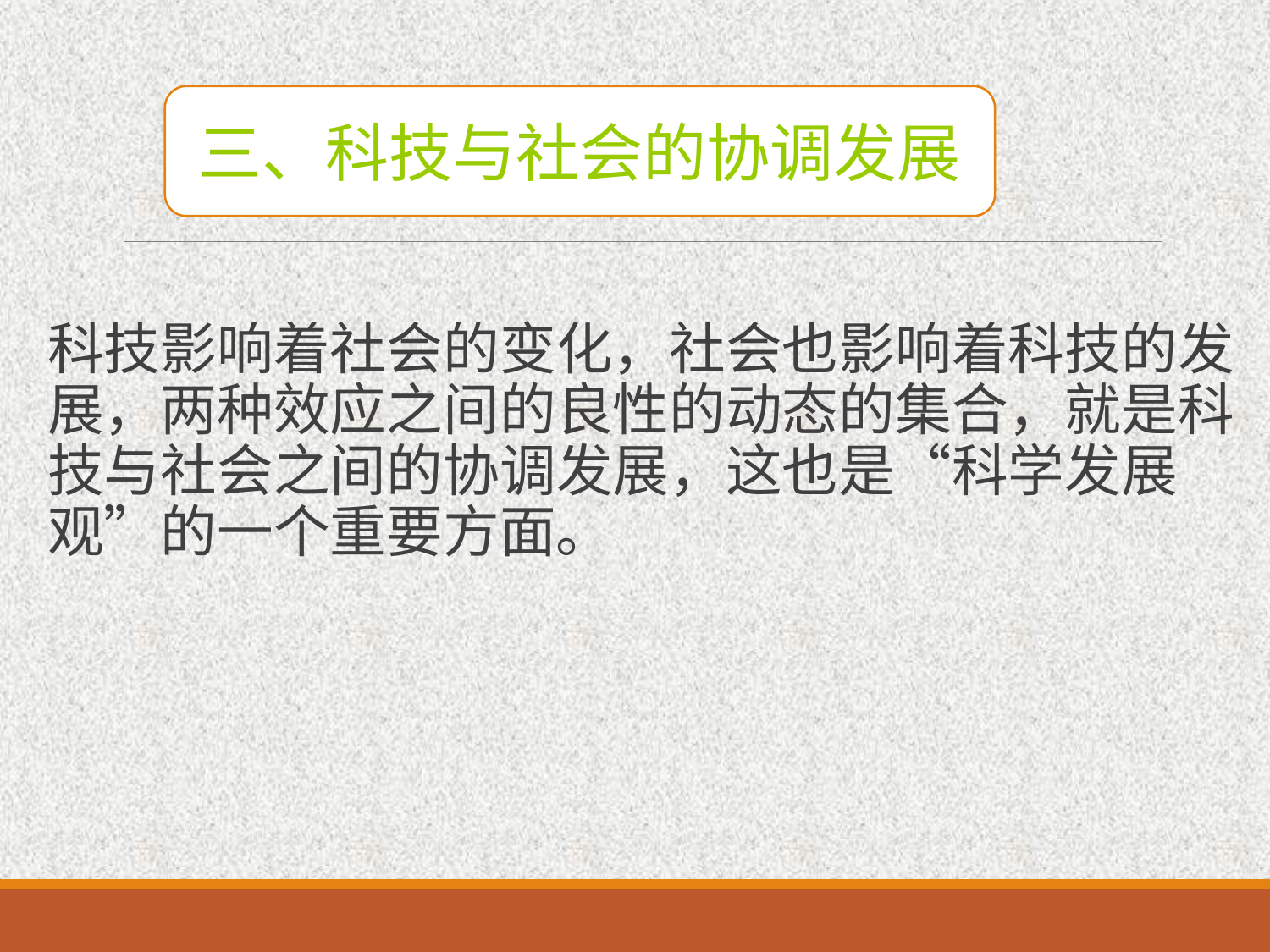

科技影响着社会的变化，社会也影响着科技的发展，两种效应之间的良性的动态的集合，就是科技与社会之间的协调发展，这也是“科学发展观”的一个重要方面。
三、科技与社会的协调发展